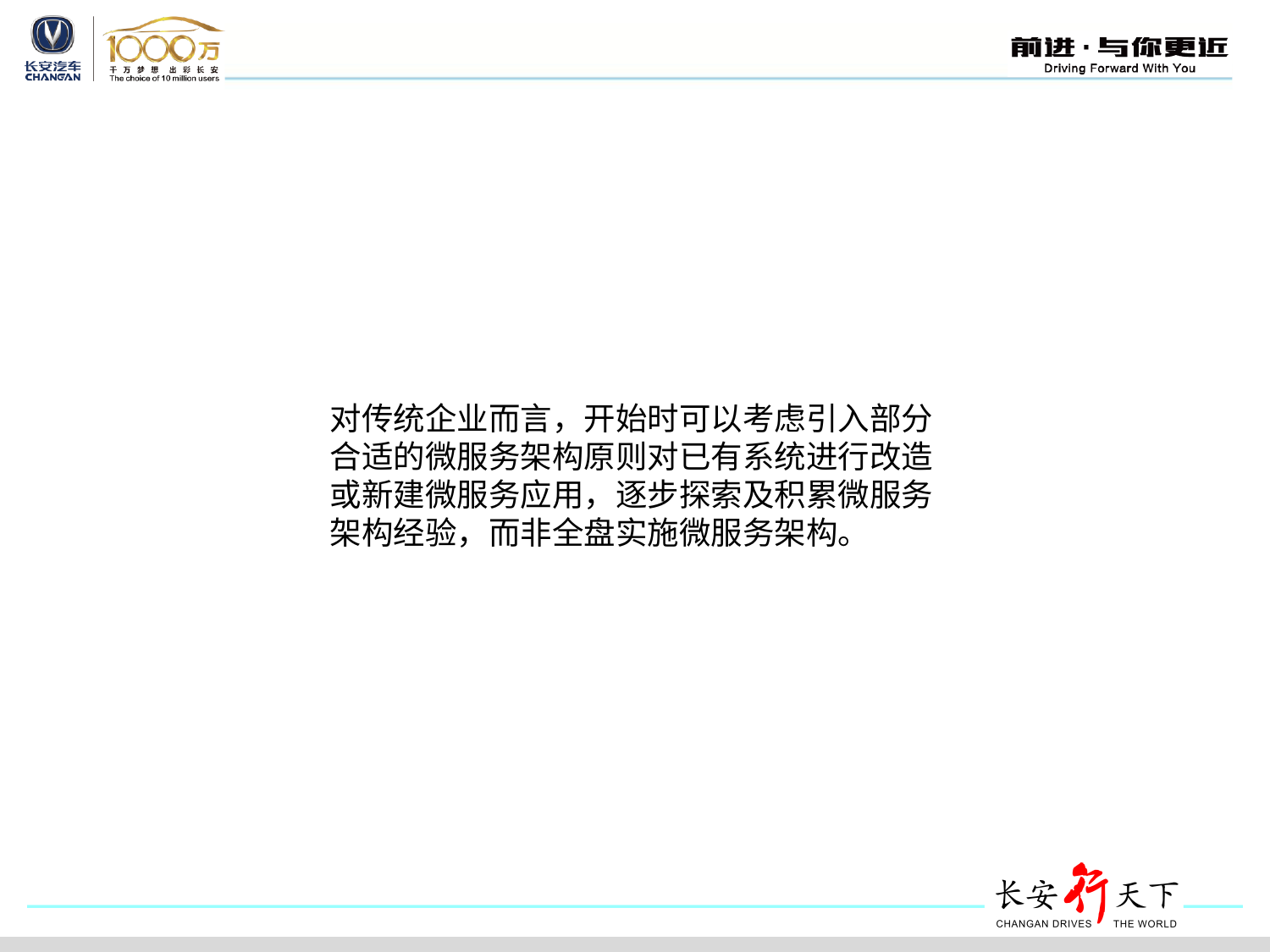

对传统企业而言，开始时可以考虑引入部分合适的微服务架构原则对已有系统进行改造或新建微服务应用，逐步探索及积累微服务架构经验，而非全盘实施微服务架构。